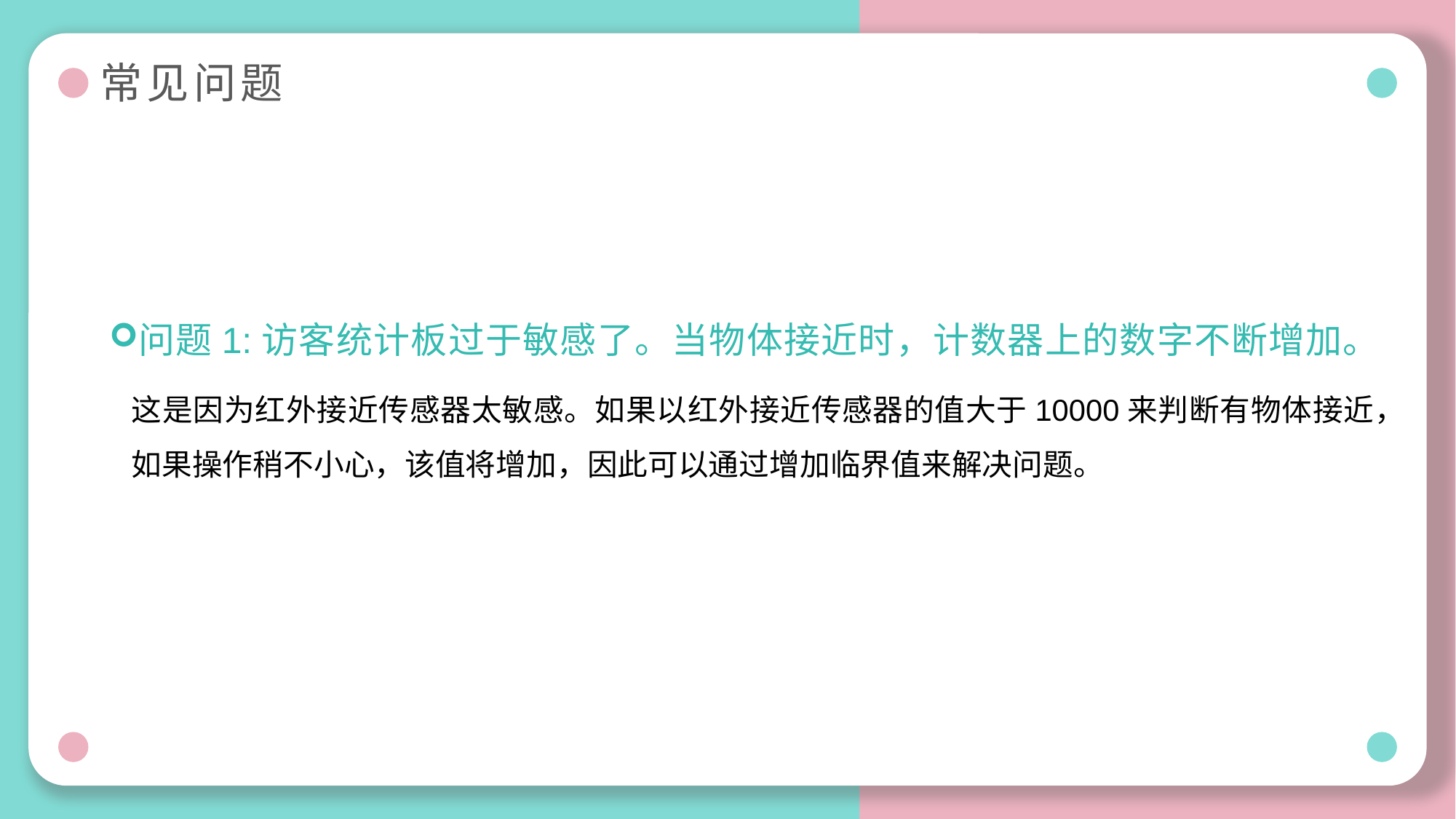

# 常见问题
问题1:访客统计板过于敏感了。当物体接近时，计数器上的数字不断增加。
这是因为红外接近传感器太敏感。如果以红外接近传感器的值大于10000来判断有物体接近，如果操作稍不小心，该值将增加，因此可以通过增加临界值来解决问题。